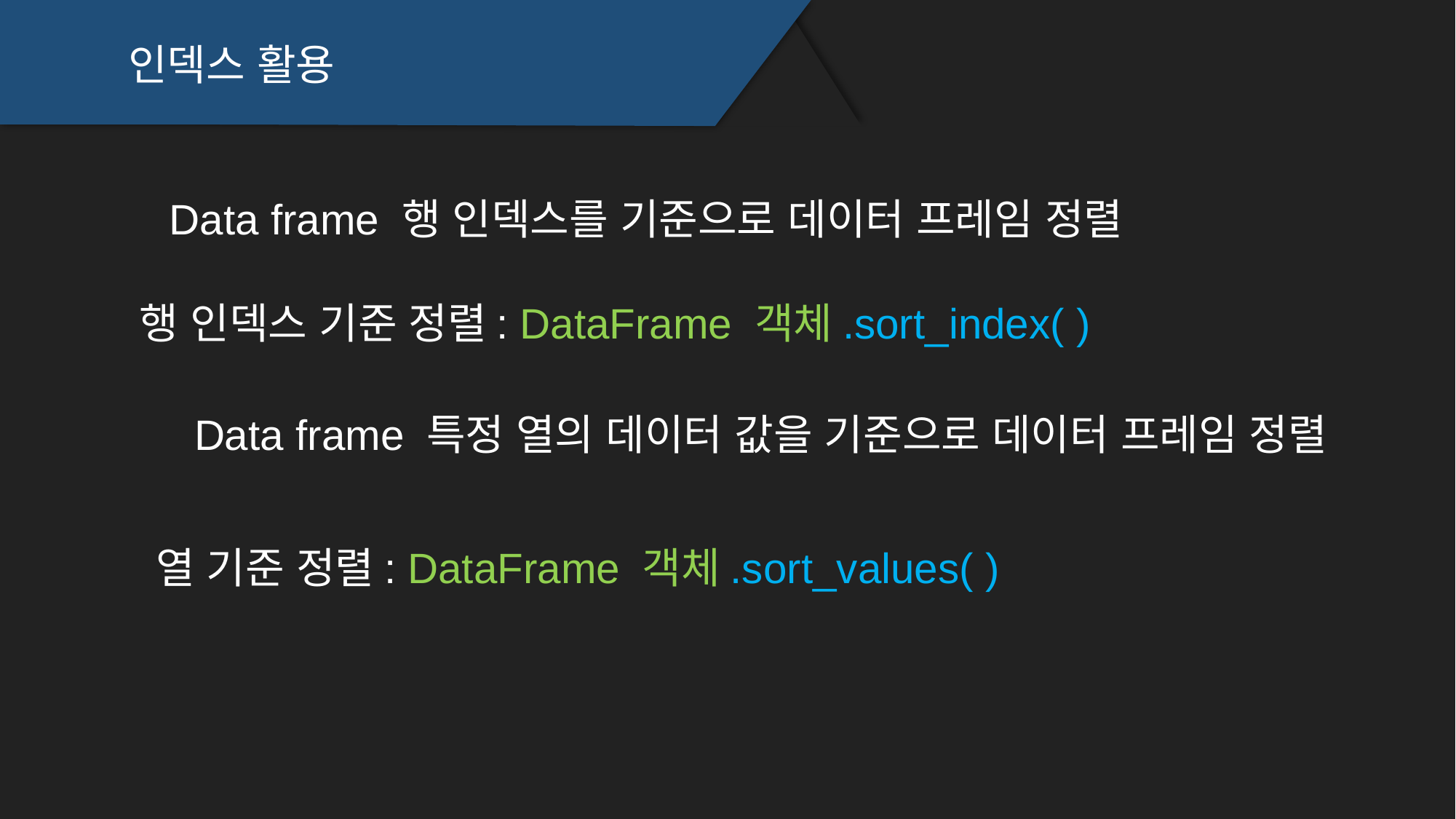

인덱스 활용
Data frame 행 인덱스를 기준으로 데이터 프레임 정렬
행 인덱스 기준 정렬: DataFrame 객체.sort_index( )
Data frame 특정 열의 데이터 값을 기준으로 데이터 프레임 정렬
열 기준 정렬: DataFrame 객체.sort_values( )